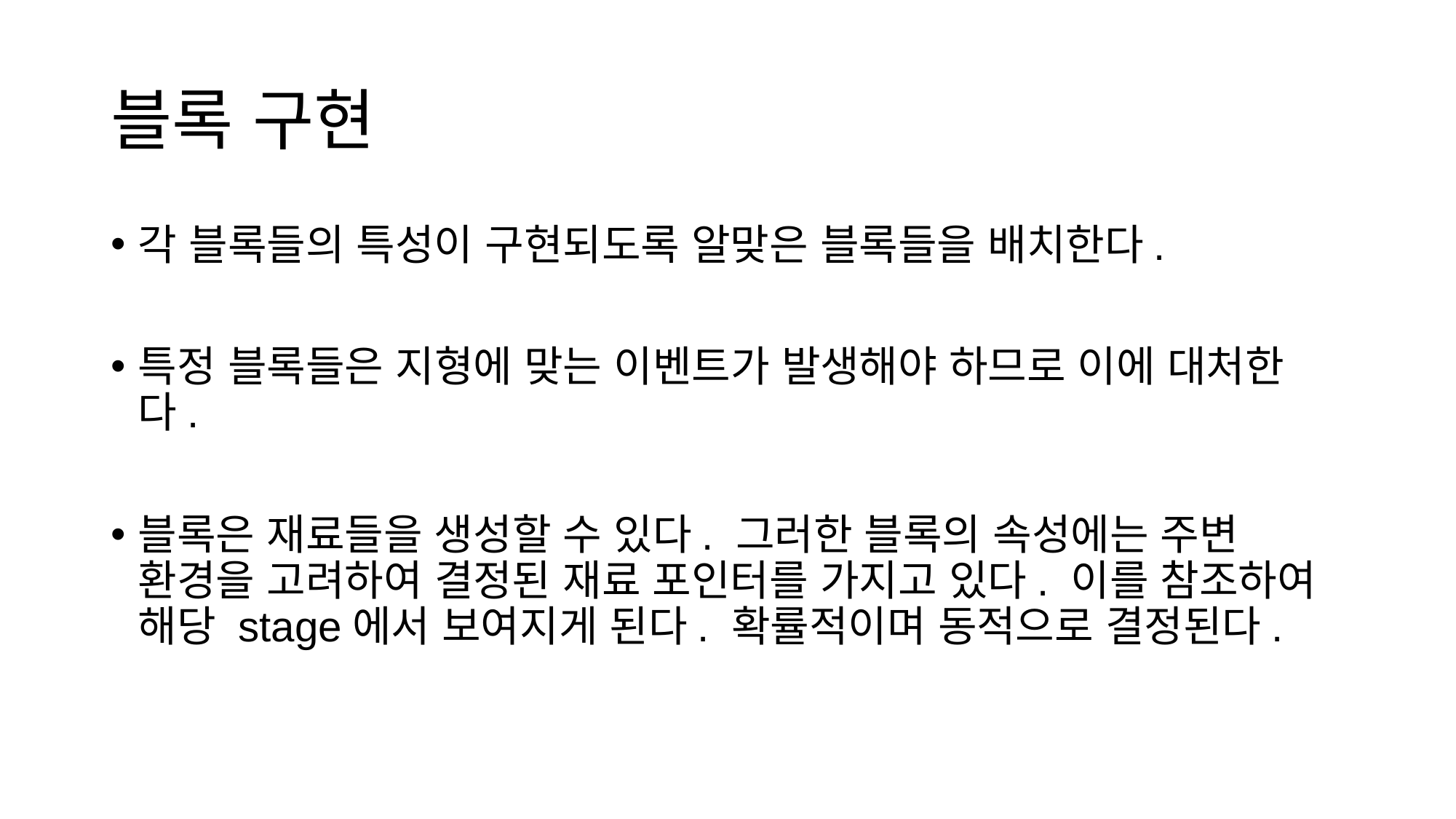

# 블록 구현
각 블록들의 특성이 구현되도록 알맞은 블록들을 배치한다.

특정 블록들은 지형에 맞는 이벤트가 발생해야 하므로 이에 대처한다.

블록은 재료들을 생성할 수 있다. 그러한 블록의 속성에는 주변 환경을 고려하여 결정된 재료 포인터를 가지고 있다. 이를 참조하여 해당 stage에서 보여지게 된다. 확률적이며 동적으로 결정된다.